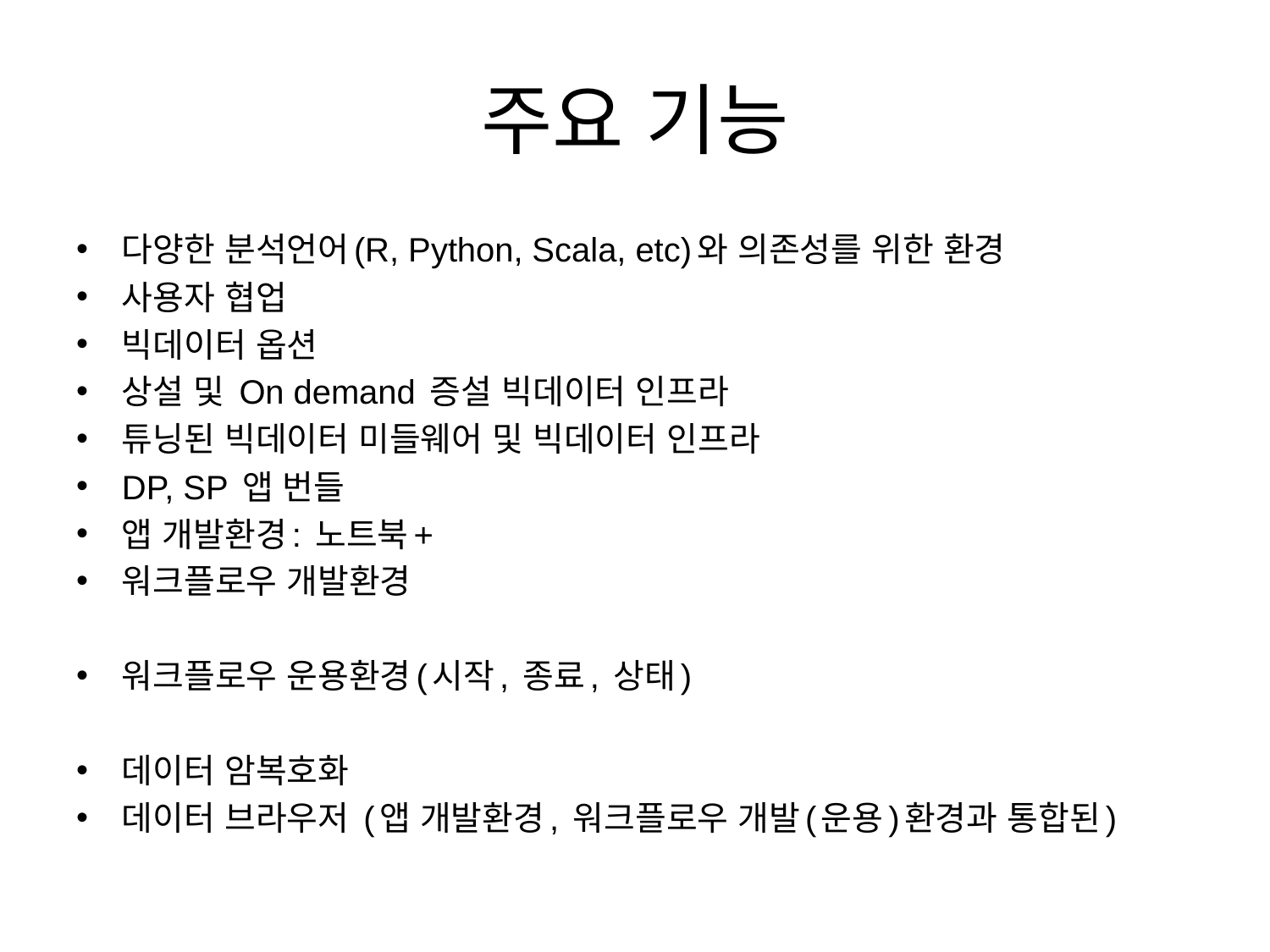

# 주요 기능
다양한 분석언어(R, Python, Scala, etc)와 의존성를 위한 환경
사용자 협업
빅데이터 옵션
상설 및 On demand 증설 빅데이터 인프라
튜닝된 빅데이터 미들웨어 및 빅데이터 인프라
DP, SP 앱 번들
앱 개발환경: 노트북+
워크플로우 개발환경

워크플로우 운용환경(시작, 종료, 상태)

데이터 암복호화
데이터 브라우저 (앱 개발환경, 워크플로우 개발(운용)환경과 통합된)